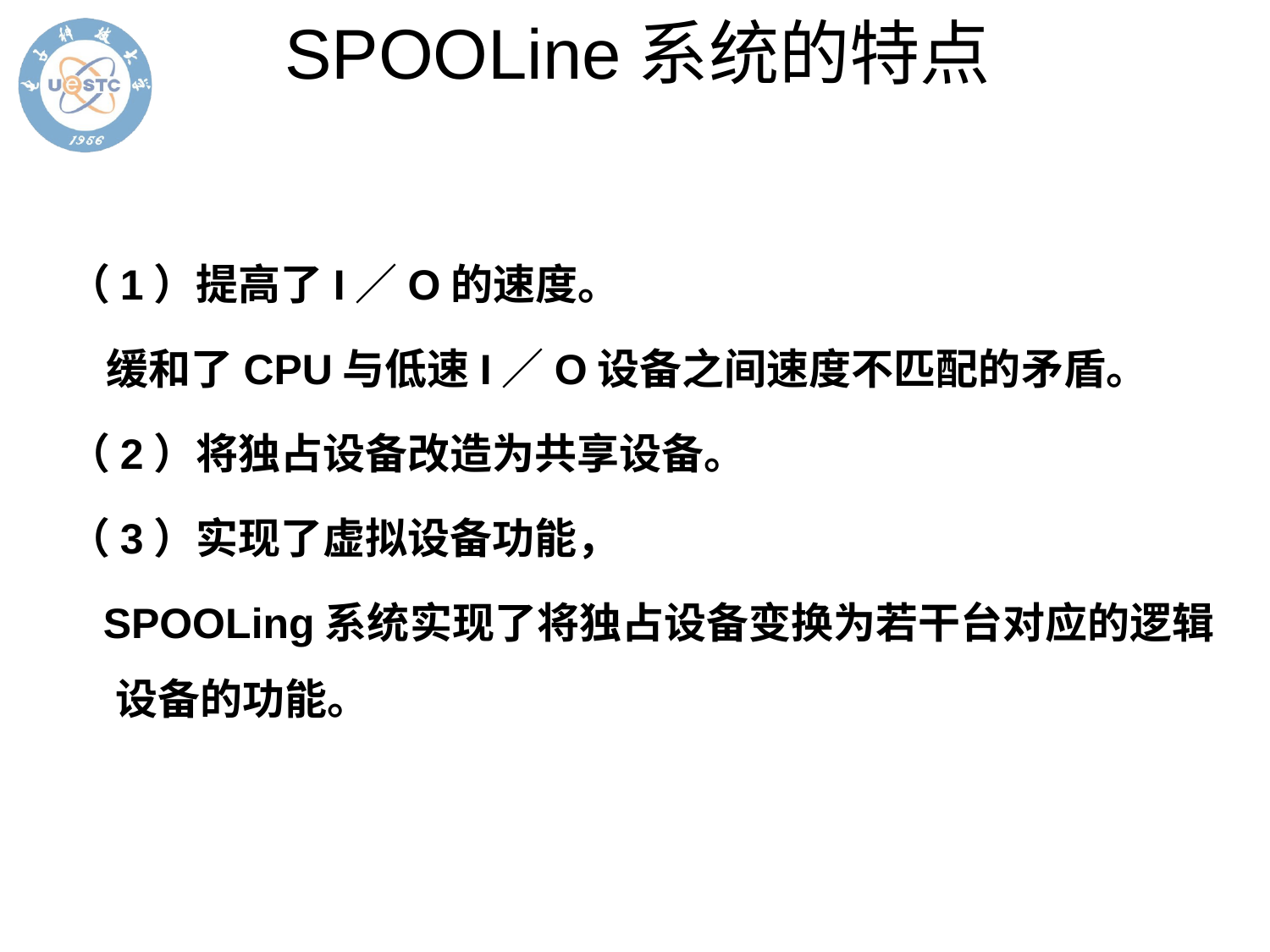

# SPOOLine系统的特点
（1）提高了I／O的速度。
   缓和了CPU与低速I／O设备之间速度不匹配的矛盾。
（2）将独占设备改造为共享设备。
（3）实现了虚拟设备功能，
   SPOOLing系统实现了将独占设备变换为若干台对应的逻辑设备的功能。